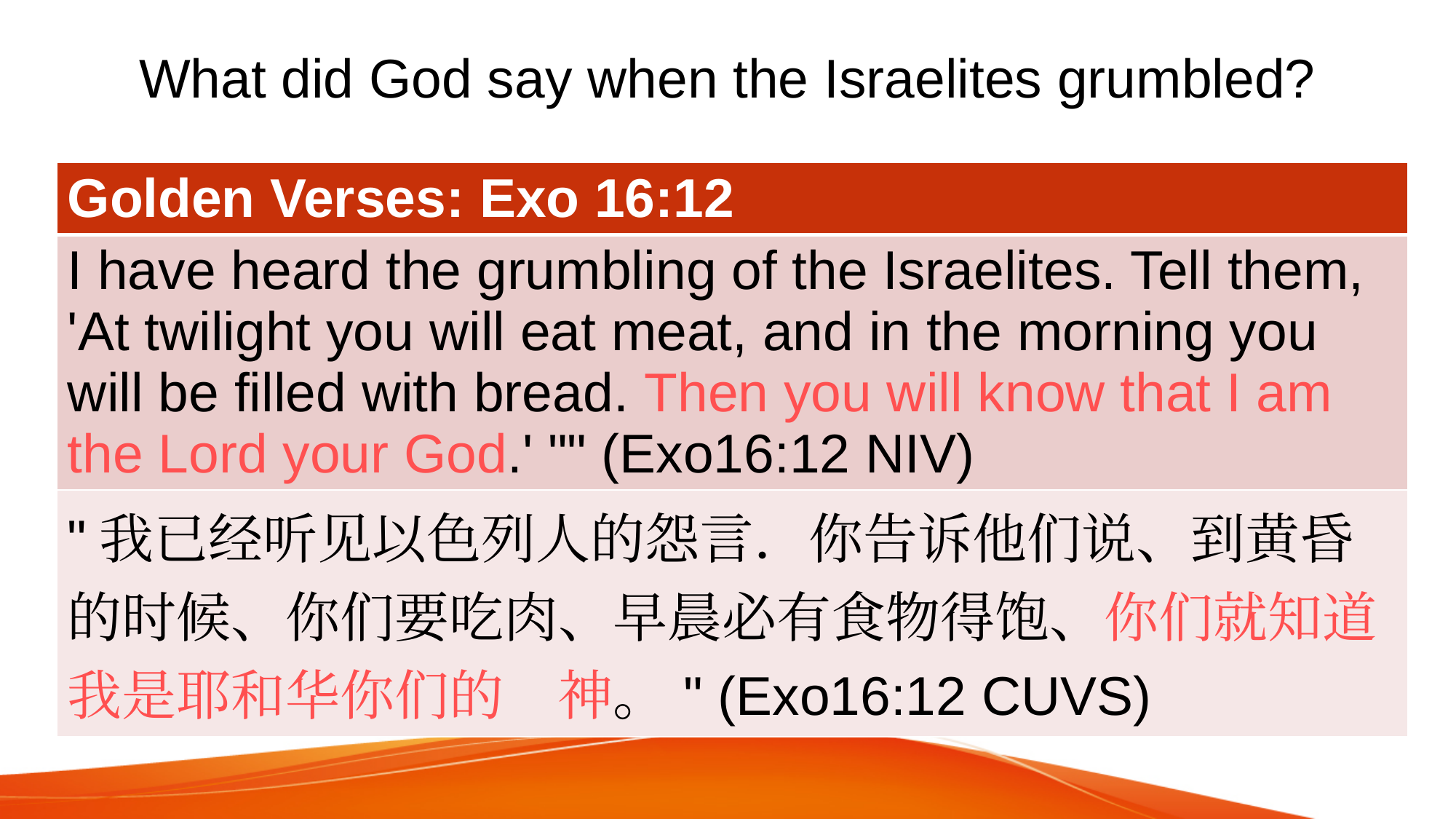

# What did God say when the Israelites grumbled?
| Golden Verses: Exo 16:12 |
| --- |
| I have heard the grumbling of the Israelites. Tell them, 'At twilight you will eat meat, and in the morning you will be filled with bread. Then you will know that I am the Lord your God.' "" (Exo16:12 NIV) |
| "我已经听见以色列人的怨言．你告诉他们说、到黄昏的时候、你们要吃肉、早晨必有食物得饱、你们就知道我是耶和华你们的　神。" (Exo16:12 CUVS) |